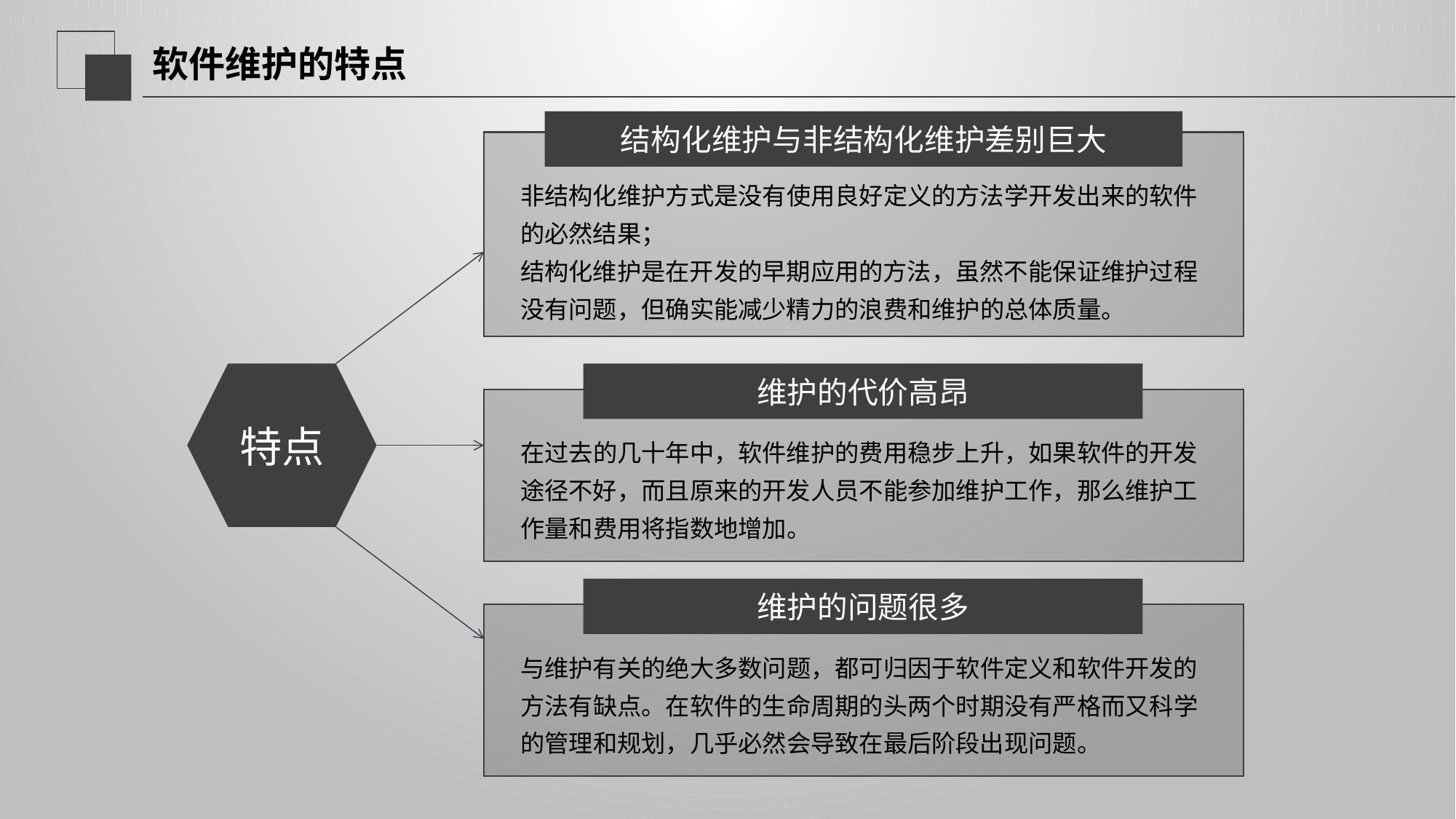

# 软件维护的特点
结构化维护与非结构化维护差别巨大

非结构化维护方式是没有使用良好定义的方法学开发出来的软件的必然结果；
结构化维护是在开发的早期应用的方法，虽然不能保证维护过程没有问题，但确实能减少精力的浪费和维护的总体质量。
特点
维护的代价高昂

在过去的几十年中，软件维护的费用稳步上升，如果软件的开发途径不好，而且原来的开发人员不能参加维护工作，那么维护工作量和费用将指数地增加。
维护的问题很多

与维护有关的绝大多数问题，都可归因于软件定义和软件开发的方法有缺点。在软件的生命周期的头两个时期没有严格而又科学的管理和规划，几乎必然会导致在最后阶段出现问题。